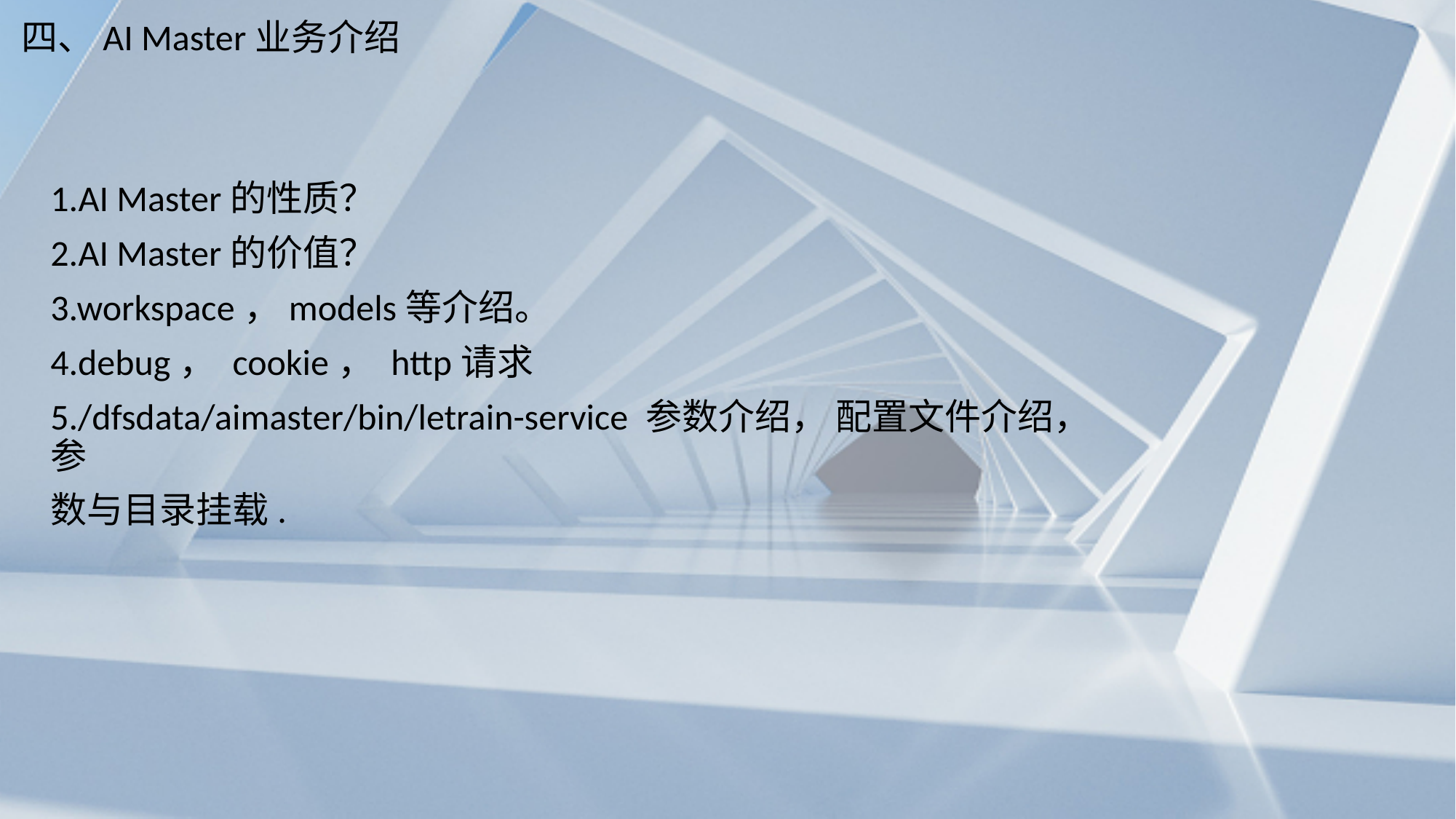

四、AI Master业务介绍

1.AI Master的性质？
2.AI Master的价值？
3.workspace，models等介绍。
4.debug， cookie， http请求
5./dfsdata/aimaster/bin/letrain-service 参数介绍， 配置文件介绍，参
数与目录挂载.